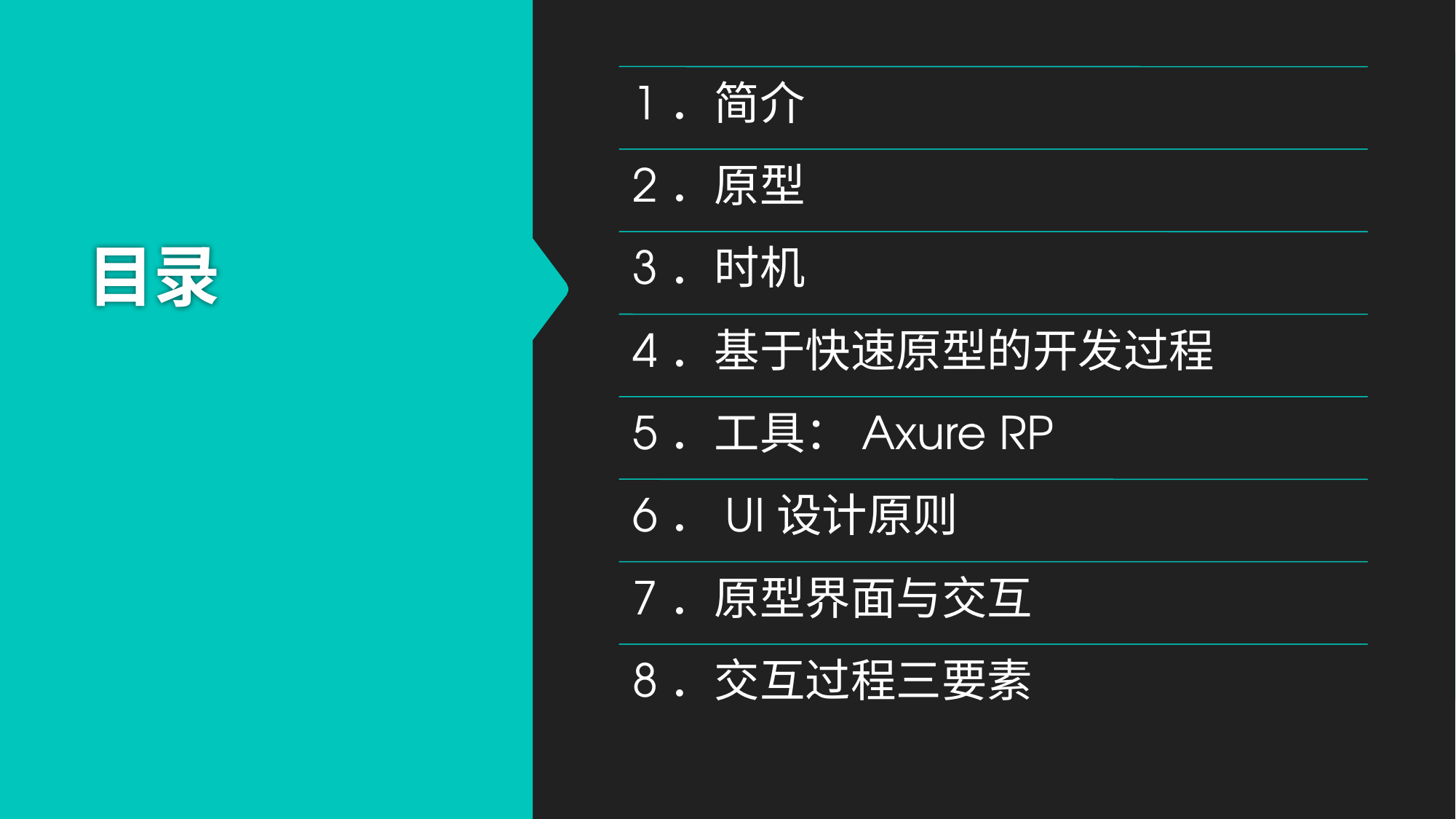

1．简介
2．原型
3．时机
4．基于快速原型的开发过程
5．工具：Axure RP
6．UI设计原则
7．原型界面与交互
8．交互过程三要素

# 目录